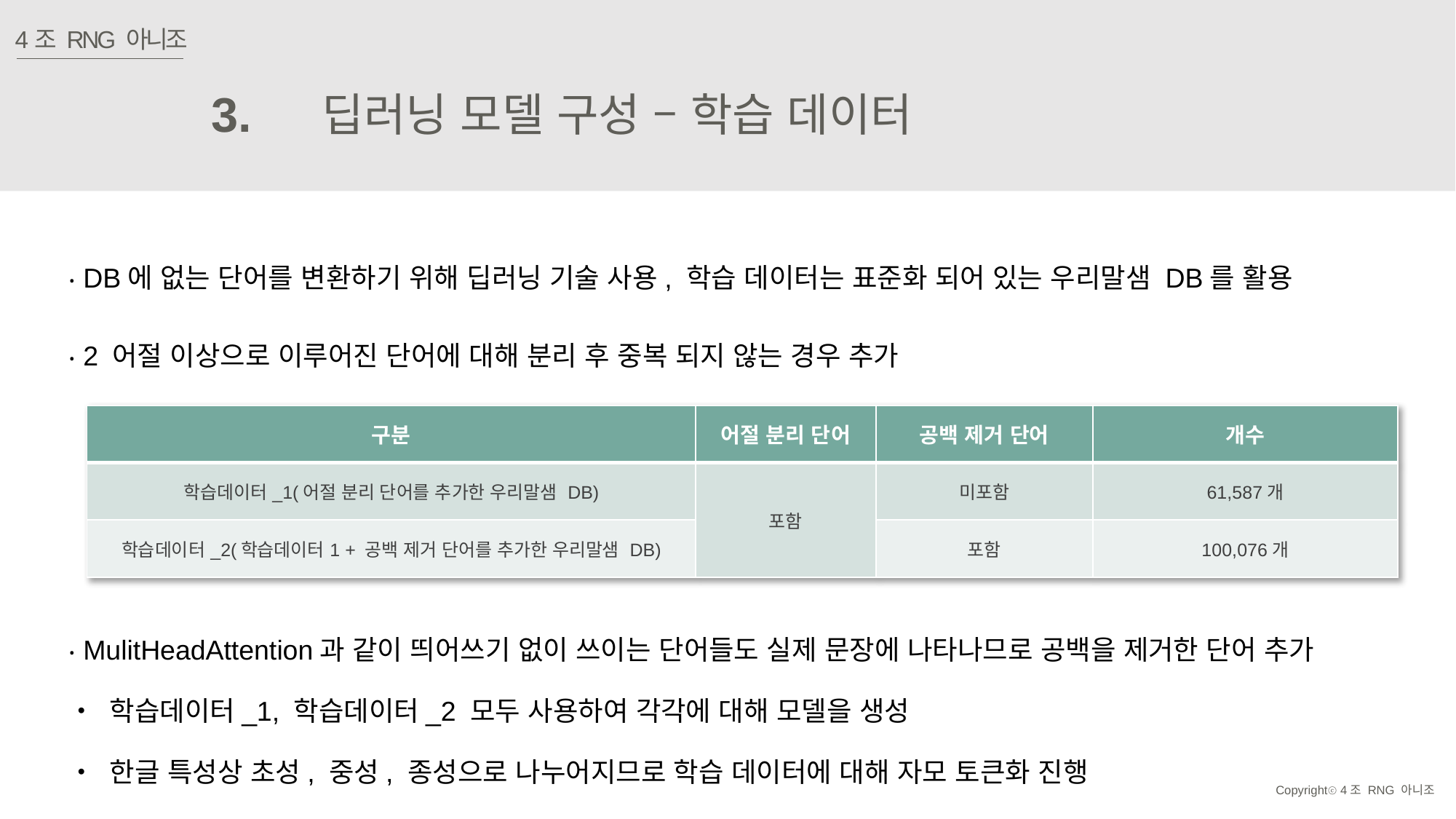

4조 RNG 아니조
3.
딥러닝 모델 구성 – 학습 데이터
‧ DB에 없는 단어를 변환하기 위해 딥러닝 기술 사용, 학습 데이터는 표준화 되어 있는 우리말샘 DB를 활용
‧ 2 어절 이상으로 이루어진 단어에 대해 분리 후 중복 되지 않는 경우 추가

‧ MulitHeadAttention과 같이 띄어쓰기 없이 쓰이는 단어들도 실제 문장에 나타나므로 공백을 제거한 단어 추가
‧ 학습데이터_1, 학습데이터_2 모두 사용하여 각각에 대해 모델을 생성
‧ 한글 특성상 초성, 중성, 종성으로 나누어지므로 학습 데이터에 대해 자모 토큰화 진행
| 구분 | 어절 분리 단어 | 공백 제거 단어 | 개수 |
| --- | --- | --- | --- |
| 학습데이터\_1(어절 분리 단어를 추가한 우리말샘 DB) | 포함 | 미포함 | 61,587개 |
| 학습데이터\_2(학습데이터1 + 공백 제거 단어를 추가한 우리말샘 DB) | 공백 제거 추가 O | 포함 | 100,076개 |